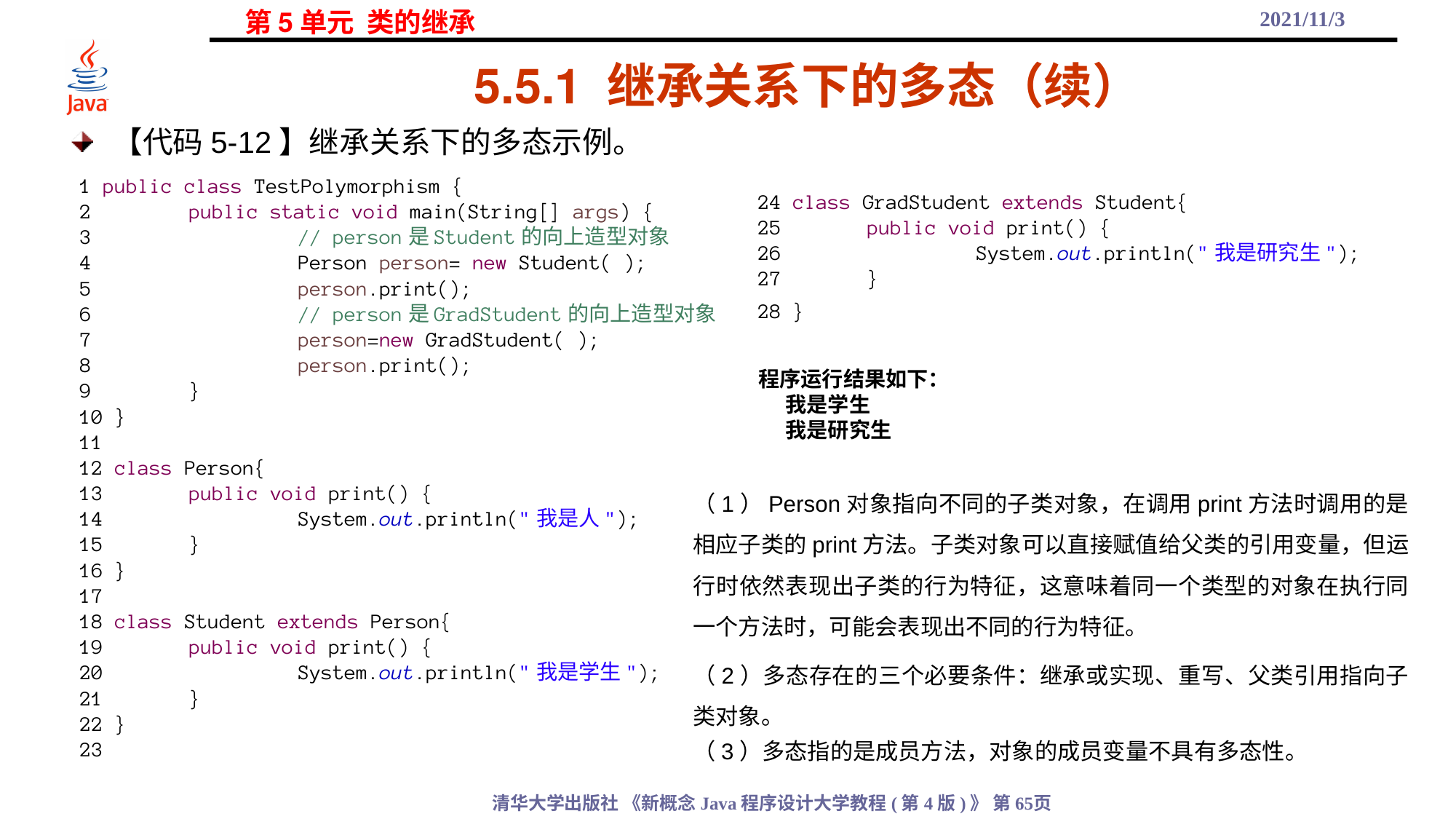

2021/11/3
# 5.5.1 继承关系下的多态（续）
【代码5-12】继承关系下的多态示例。

24 class GradStudent extends Student{
25	public void print() {
26		System.out.println("我是研究生");
27	}
28 }
1 public class TestPolymorphism {
2	public static void main(String[] args) {
3		// person是Student的向上造型对象
4		Person person= new Student( );
5		person.print();
6		// person是GradStudent的向上造型对象
7		person=new GradStudent( );
8		person.print();
9	}
10 }
11
12 class Person{
13	public void print() {
14		System.out.println("我是人");
15	}
16 }
17
18 class Student extends Person{
19	public void print() {
20		System.out.println("我是学生");
21	}
22 }
23
程序运行结果如下：
我是学生
我是研究生
（1）Person对象指向不同的子类对象，在调用print方法时调用的是相应子类的print方法。子类对象可以直接赋值给父类的引用变量，但运行时依然表现出子类的行为特征，这意味着同一个类型的对象在执行同一个方法时，可能会表现出不同的行为特征。
（2）多态存在的三个必要条件：继承或实现、重写、父类引用指向子类对象。
（3）多态指的是成员方法，对象的成员变量不具有多态性。